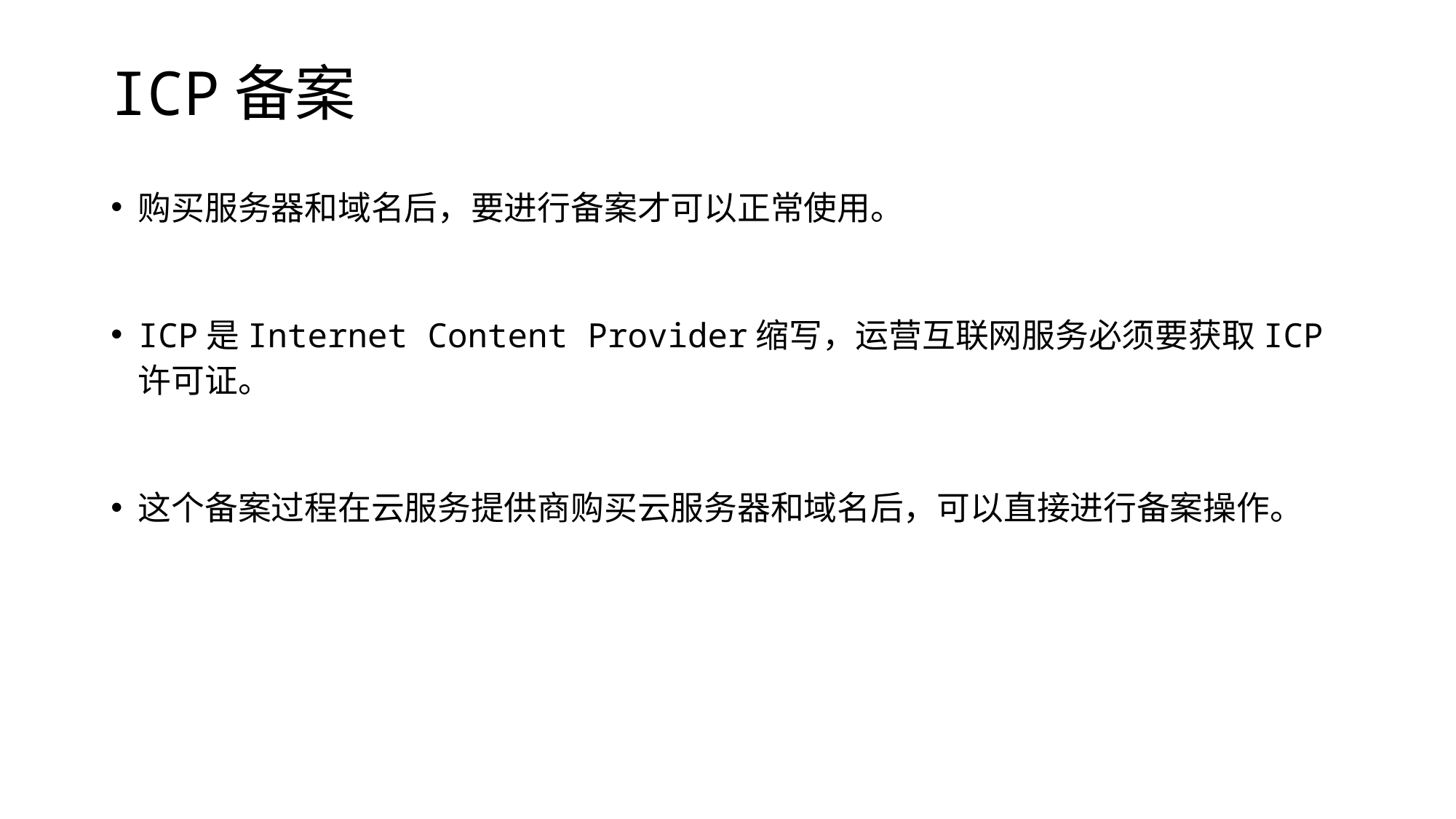

# ICP备案
购买服务器和域名后，要进行备案才可以正常使用。

ICP是Internet Content Provider缩写，运营互联网服务必须要获取ICP许可证。

这个备案过程在云服务提供商购买云服务器和域名后，可以直接进行备案操作。